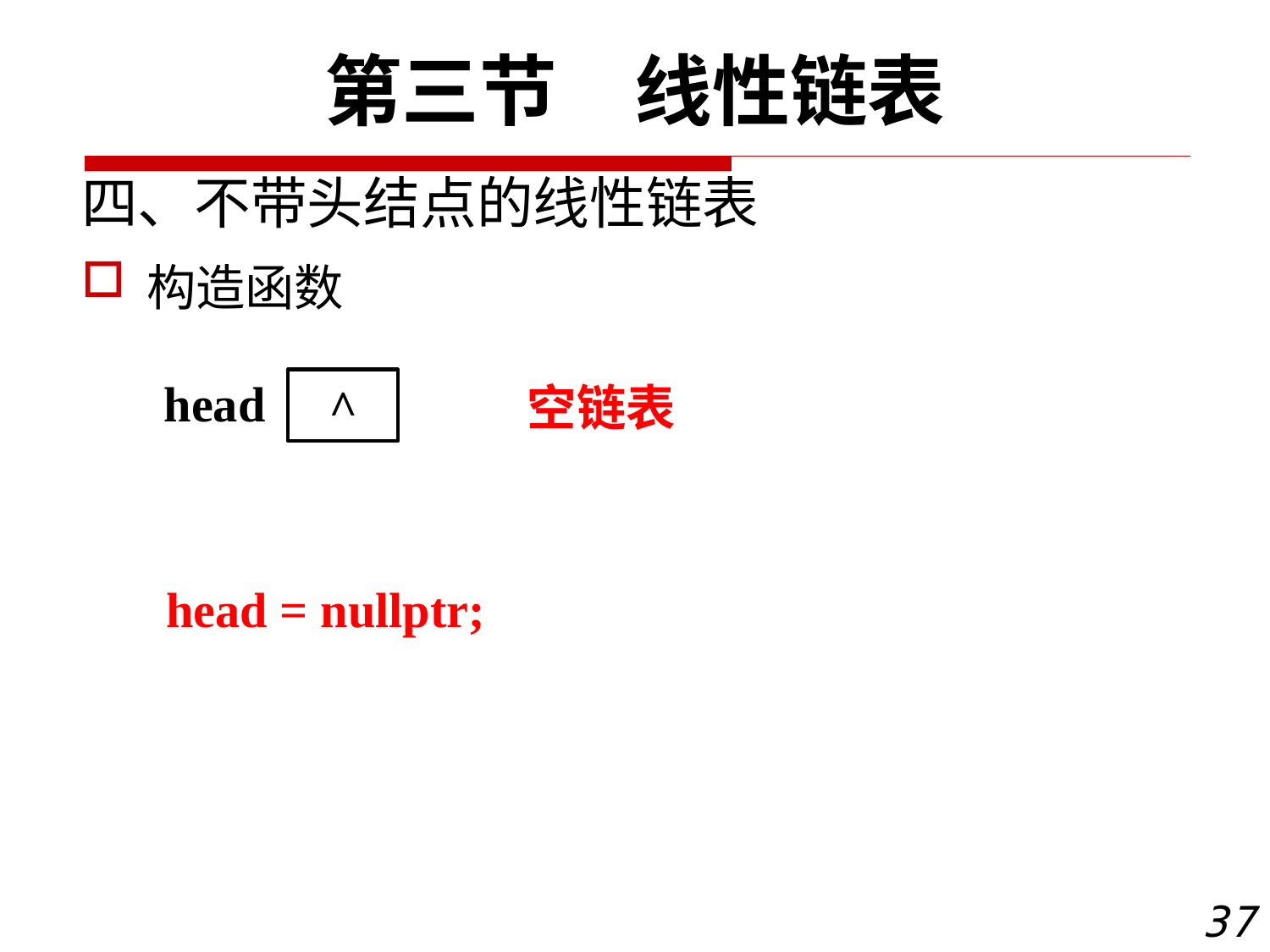

第三节　线性链表
四、不带头结点的线性链表
构造函数
head
^
空链表
head = nullptr;
37